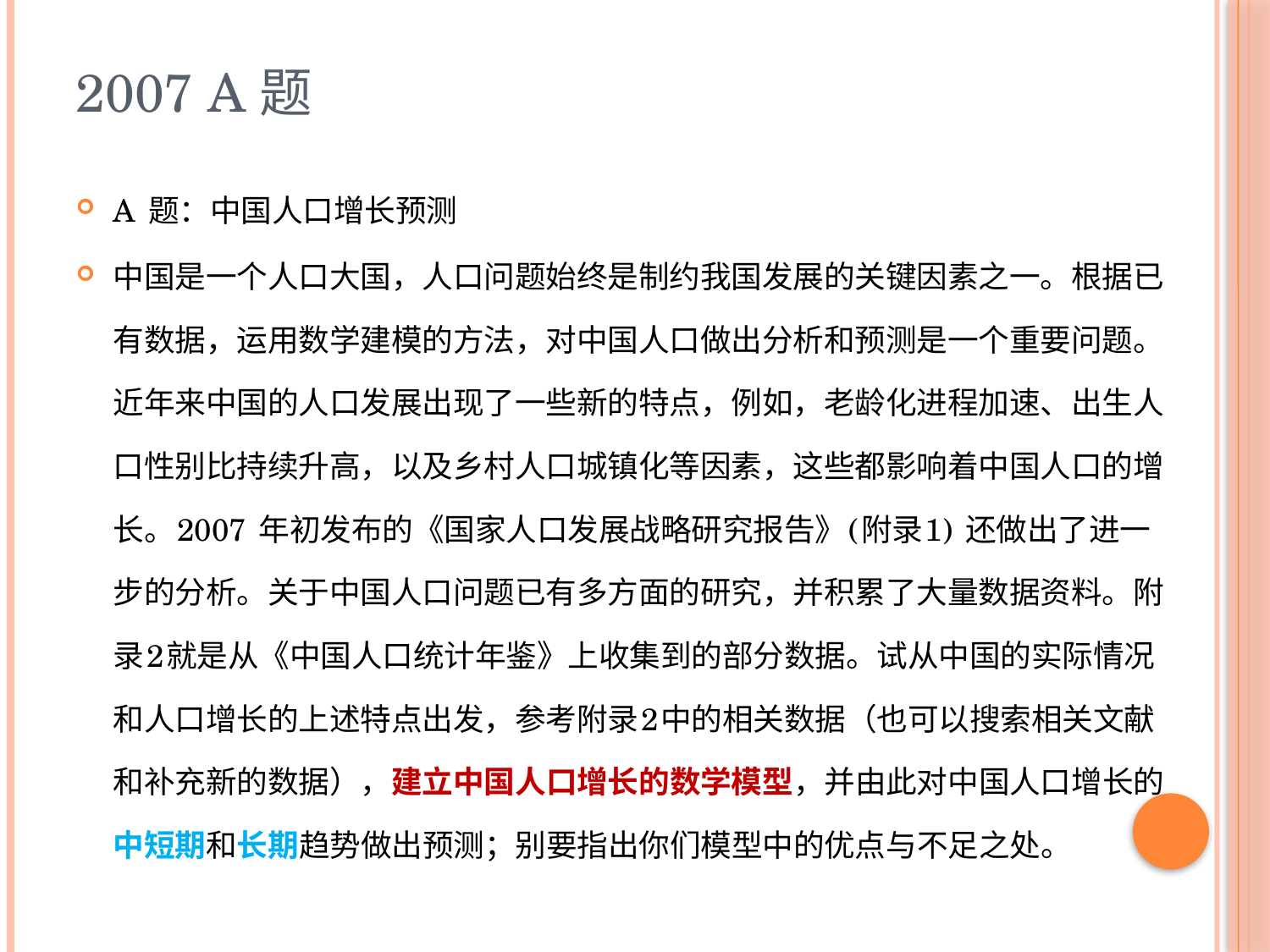

# 2007 A题
A 题：中国人口增长预测
中国是一个人口大国，人口问题始终是制约我国发展的关键因素之一。根据已有数据，运用数学建模的方法，对中国人口做出分析和预测是一个重要问题。近年来中国的人口发展出现了一些新的特点，例如，老龄化进程加速、出生人口性别比持续升高，以及乡村人口城镇化等因素，这些都影响着中国人口的增长。2007 年初发布的《国家人口发展战略研究报告》(附录1) 还做出了进一步的分析。关于中国人口问题已有多方面的研究，并积累了大量数据资料。附录2就是从《中国人口统计年鉴》上收集到的部分数据。试从中国的实际情况和人口增长的上述特点出发，参考附录2中的相关数据（也可以搜索相关文献和补充新的数据），建立中国人口增长的数学模型，并由此对中国人口增长的中短期和长期趋势做出预测；别要指出你们模型中的优点与不足之处。